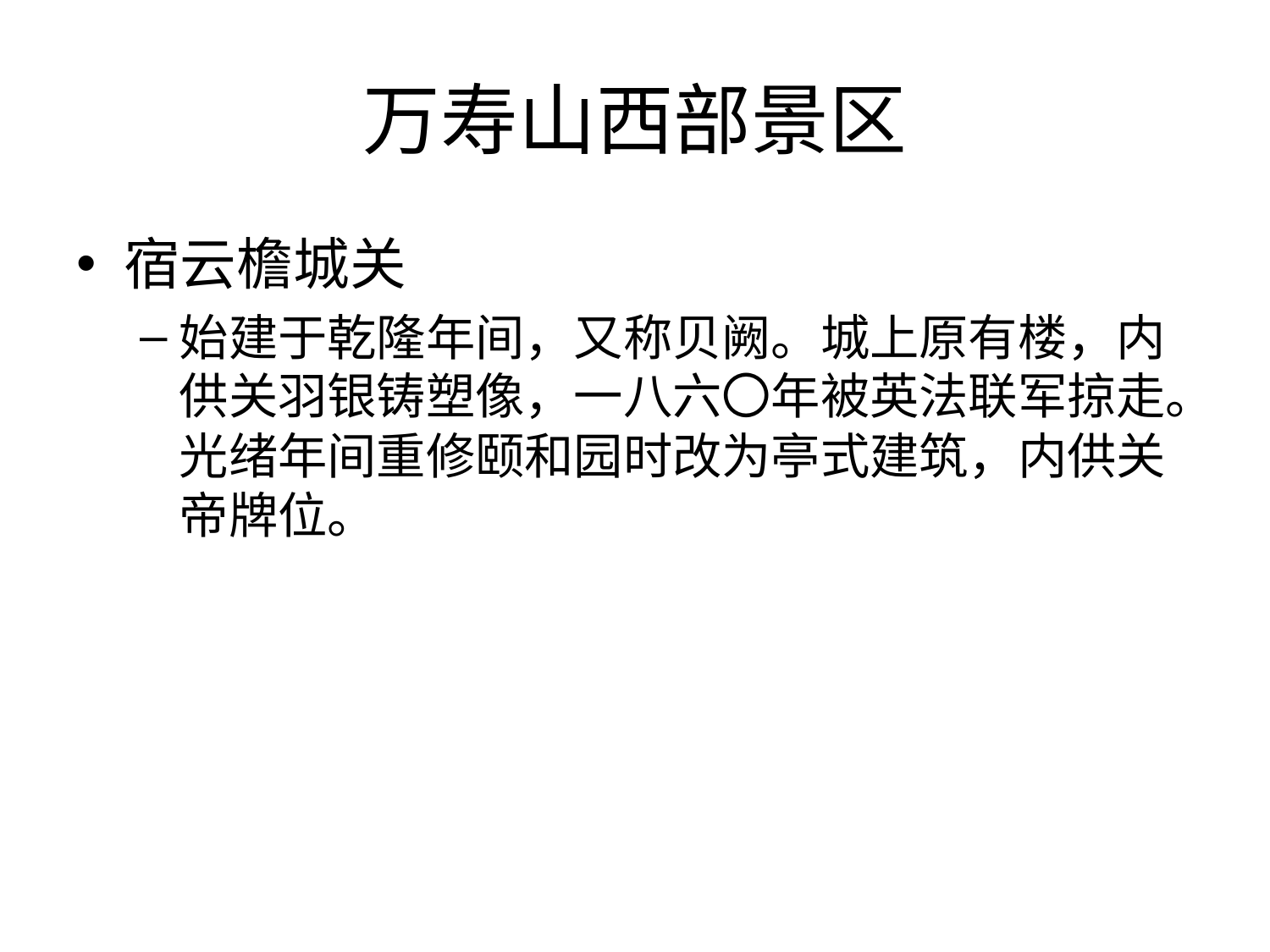

# 万寿山西部景区
宿云檐城关
始建于乾隆年间，又称贝阙。城上原有楼，内供关羽银铸塑像，一八六〇年被英法联军掠走。光绪年间重修颐和园时改为亭式建筑，内供关帝牌位。